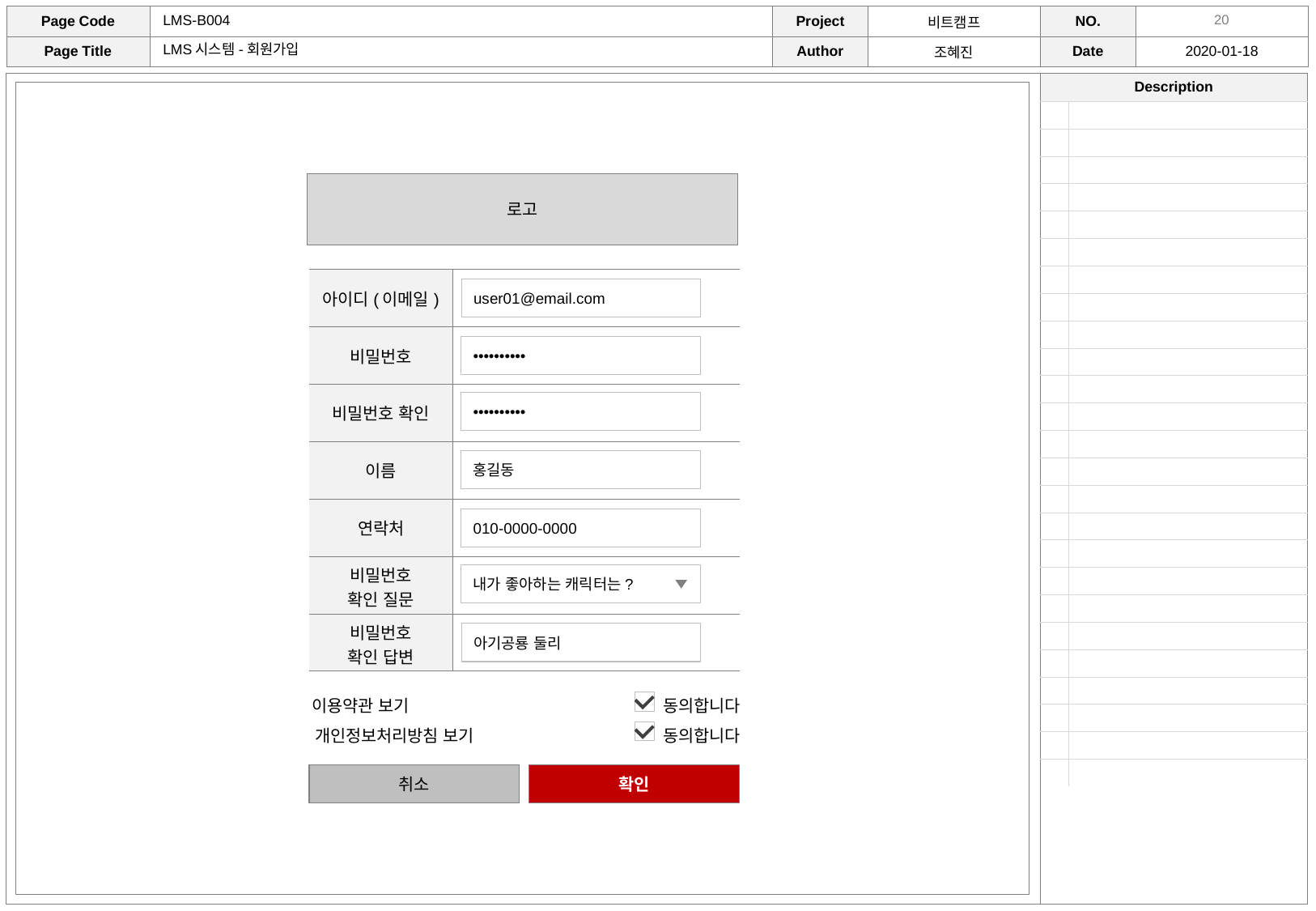

LMS-B004
LMS시스템-회원가입

|  |  |
| --- | --- |
|  |  |
|  |  |
|  |  |
|  |  |
|  |  |
|  |  |
|  |  |
|  |  |
|  |  |
|  |  |
|  |  |
|  |  |
|  |  |
|  |  |
|  |  |
|  |  |
|  |  |
|  |  |
|  |  |
|  |  |
|  |  |
|  |  |
|  |  |
|  |  |
로고
| 아이디(이메일) |  |
| --- | --- |
| 비밀번호 |  |
| 비밀번호 확인 |  |
| 이름 |  |
| 연락처 |  |
| 비밀번호 확인 질문 |  |
| 비밀번호 확인 답변 |  |
user01@email.com
••••••••••
••••••••••
홍길동
010-0000-0000
내가 좋아하는 캐릭터는?

아기공룡 둘리
이용약관 보기
동의합니다

개인정보처리방침 보기
동의합니다

취소
확인